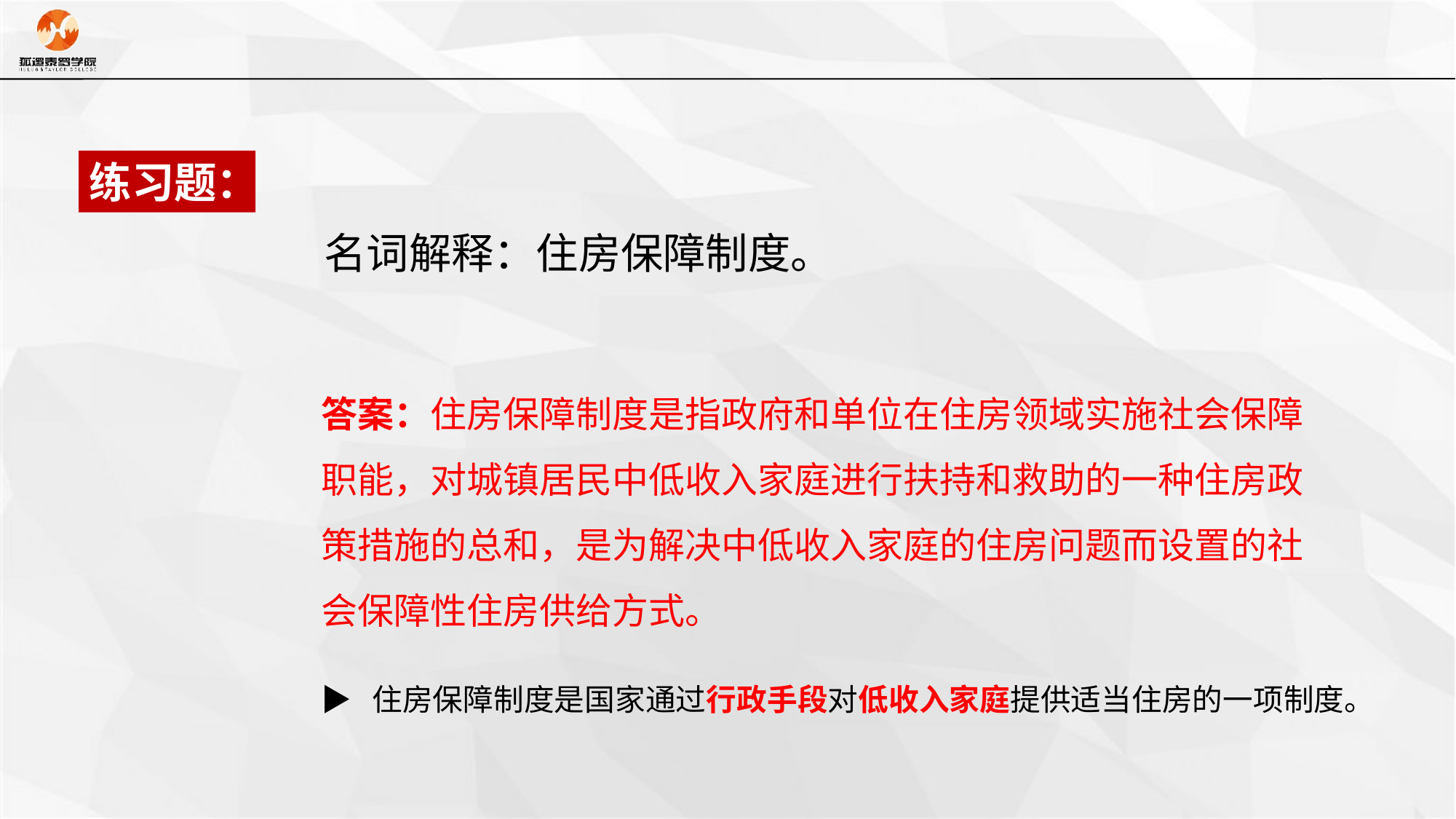

练习题：
名词解释：住房保障制度。
答案：住房保障制度是指政府和单位在住房领域实施社会保障职能，对城镇居民中低收入家庭进行扶持和救助的一种住房政策措施的总和，是为解决中低收入家庭的住房问题而设置的社会保障性住房供给方式。
▶  住房保障制度是国家通过行政手段对低收入家庭提供适当住房的一项制度。